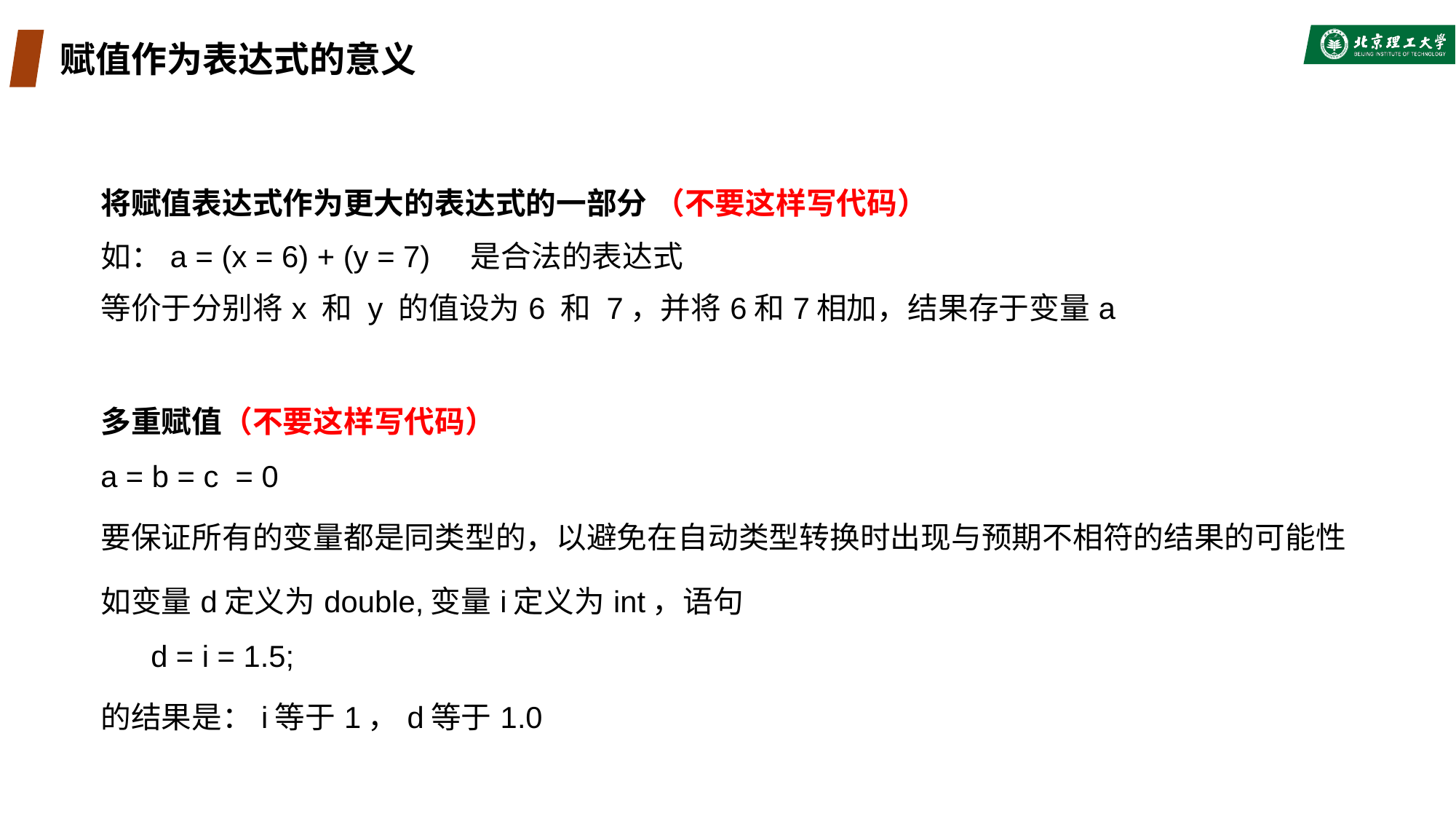

# 赋值作为表达式的意义
将赋值表达式作为更大的表达式的一部分 （不要这样写代码）
如：a = (x = 6) + (y = 7)    是合法的表达式
等价于分别将x 和 y 的值设为6 和 7，并将6和7相加，结果存于变量a
多重赋值（不要这样写代码）
a = b = c  = 0
要保证所有的变量都是同类型的，以避免在自动类型转换时出现与预期不相符的结果的可能性
如变量d定义为double,变量i定义为int，语句
      d = i = 1.5;
的结果是：i等于1，d等于1.0